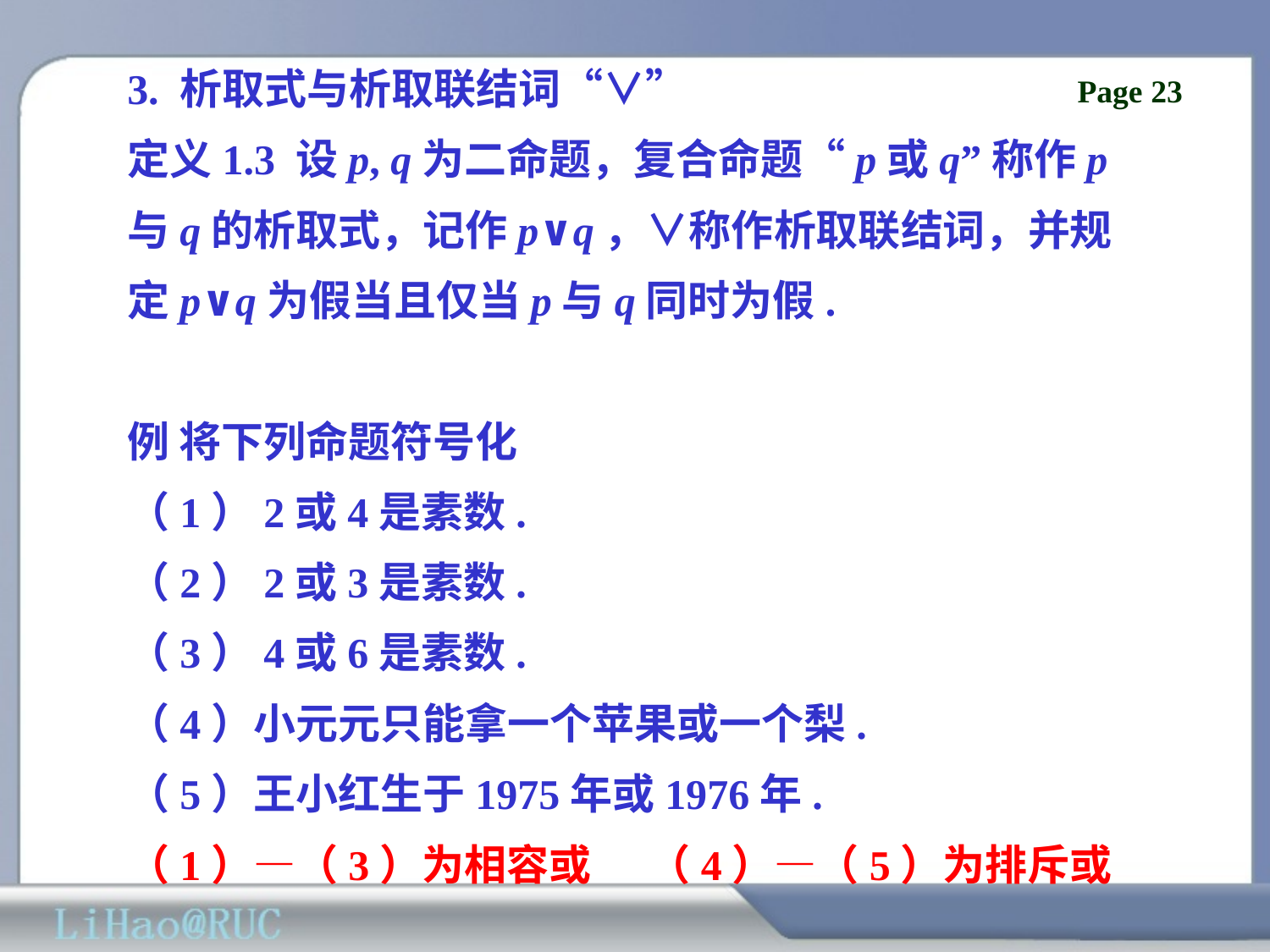

3. 析取式与析取联结词“∨”
定义1.3 设p, q为二命题，复合命题“p或q”称作p与q的析取式，记作p∨q，∨称作析取联结词，并规定p∨q为假当且仅当p与q同时为假.

例 将下列命题符号化
（1）2或4是素数.
（2）2或3是素数.
（3）4或6是素数.
（4）小元元只能拿一个苹果或一个梨.
（5）王小红生于1975年或1976年.
（1）—（3）为相容或      （4）—（5）为排斥或